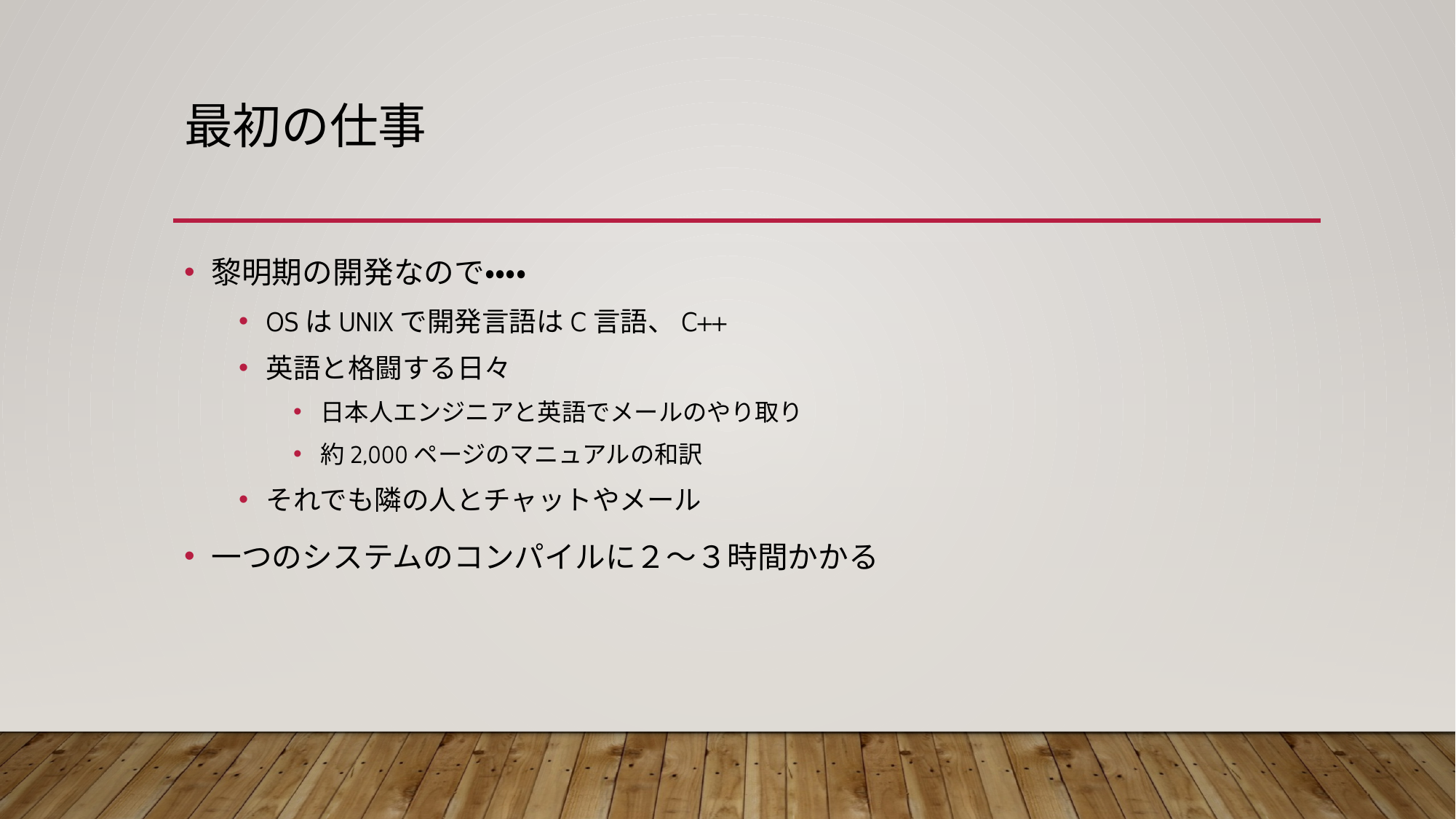

# 最初の仕事
黎明期の開発なので・・・・
OSはUNIXで開発言語はC言語、C++
英語と格闘する日々
日本人エンジニアと英語でメールのやり取り
約2,000ページのマニュアルの和訳
それでも隣の人とチャットやメール
一つのシステムのコンパイルに２～３時間かかる